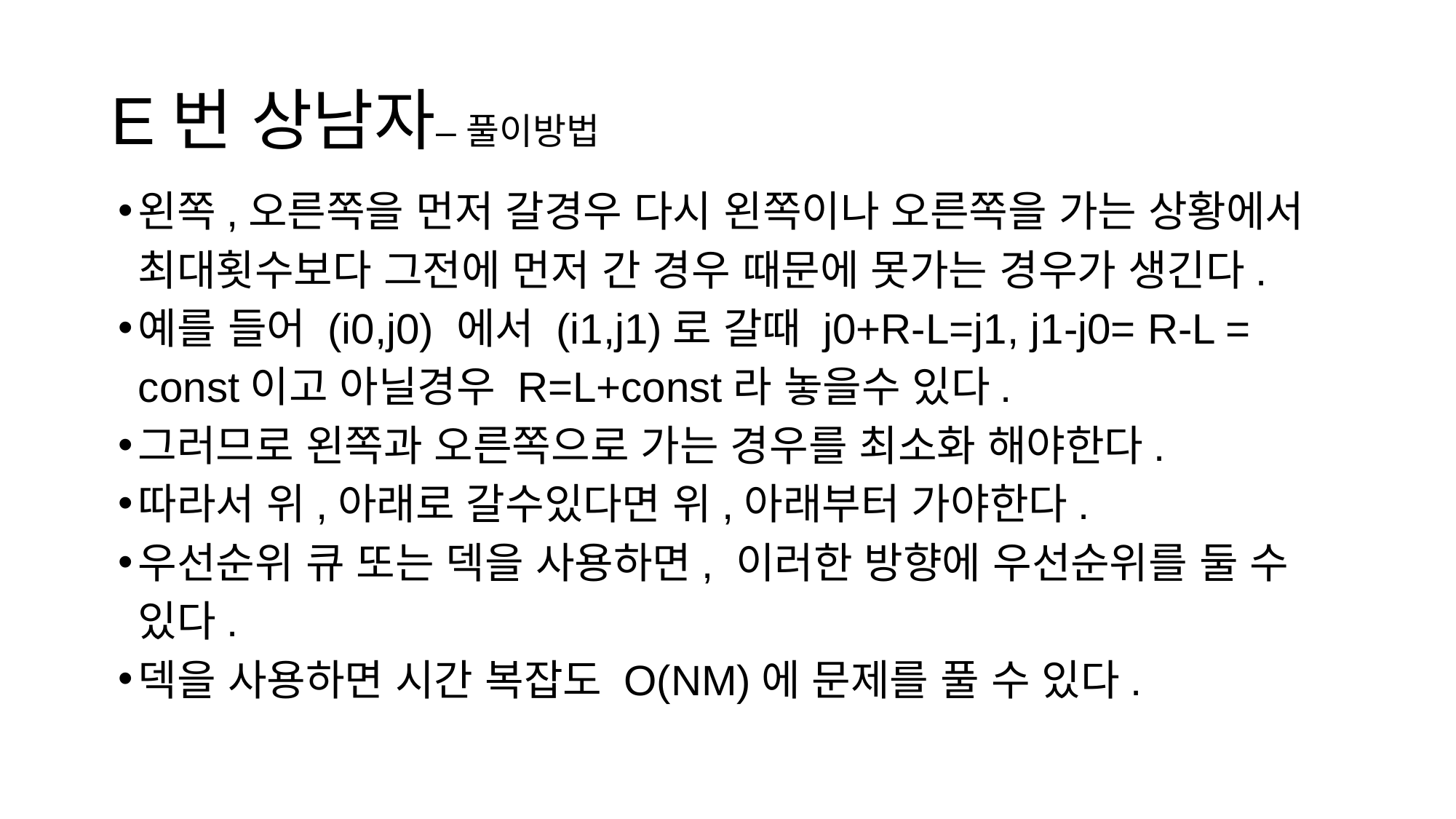

# E번 상남자– 풀이방법
왼쪽,오른쪽을 먼저 갈경우 다시 왼쪽이나 오른쪽을 가는 상황에서 최대횟수보다 그전에 먼저 간 경우 때문에 못가는 경우가 생긴다.
예를 들어 (i0,j0) 에서 (i1,j1)로 갈때 j0+R-L=j1, j1-j0= R-L = const이고 아닐경우 R=L+const라 놓을수 있다.
그러므로 왼쪽과 오른쪽으로 가는 경우를 최소화 해야한다.
따라서 위,아래로 갈수있다면 위,아래부터 가야한다.
우선순위 큐 또는 덱을 사용하면, 이러한 방향에 우선순위를 둘 수 있다.
덱을 사용하면 시간 복잡도 O(NM)에 문제를 풀 수 있다.